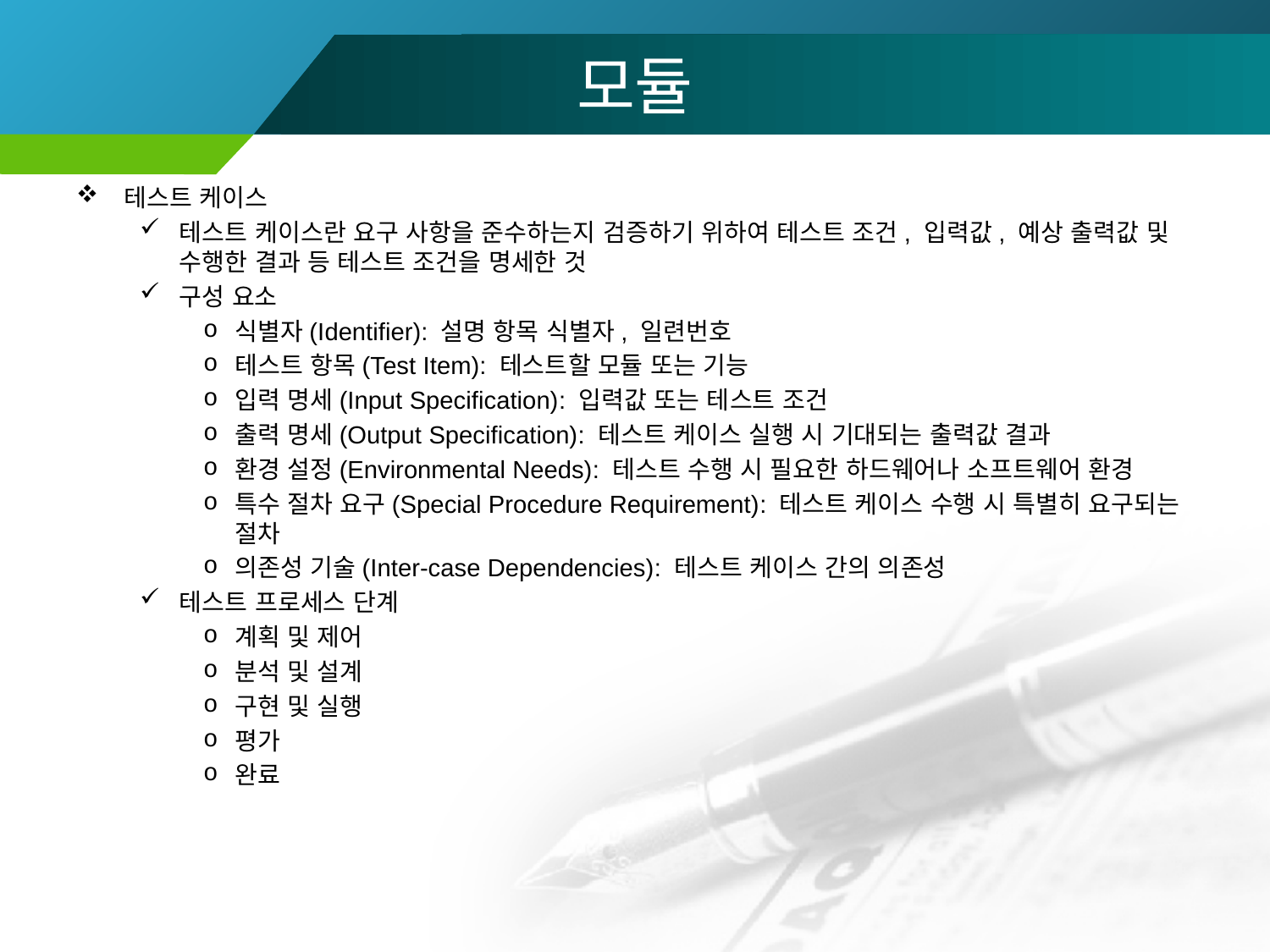

# 모듈
테스트 케이스
테스트 케이스란 요구 사항을 준수하는지 검증하기 위하여 테스트 조건, 입력값, 예상 출력값 및 수행한 결과 등 테스트 조건을 명세한 것
구성 요소
식별자(Identifier): 설명 항목 식별자, 일련번호
테스트 항목(Test Item): 테스트할 모듈 또는 기능
입력 명세(Input Specification): 입력값 또는 테스트 조건
출력 명세(Output Specification): 테스트 케이스 실행 시 기대되는 출력값 결과
환경 설정(Environmental Needs): 테스트 수행 시 필요한 하드웨어나 소프트웨어 환경
특수 절차 요구(Special Procedure Requirement): 테스트 케이스 수행 시 특별히 요구되는 절차
의존성 기술(Inter-case Dependencies): 테스트 케이스 간의 의존성
테스트 프로세스 단계
계획 및 제어
분석 및 설계
구현 및 실행
평가
완료